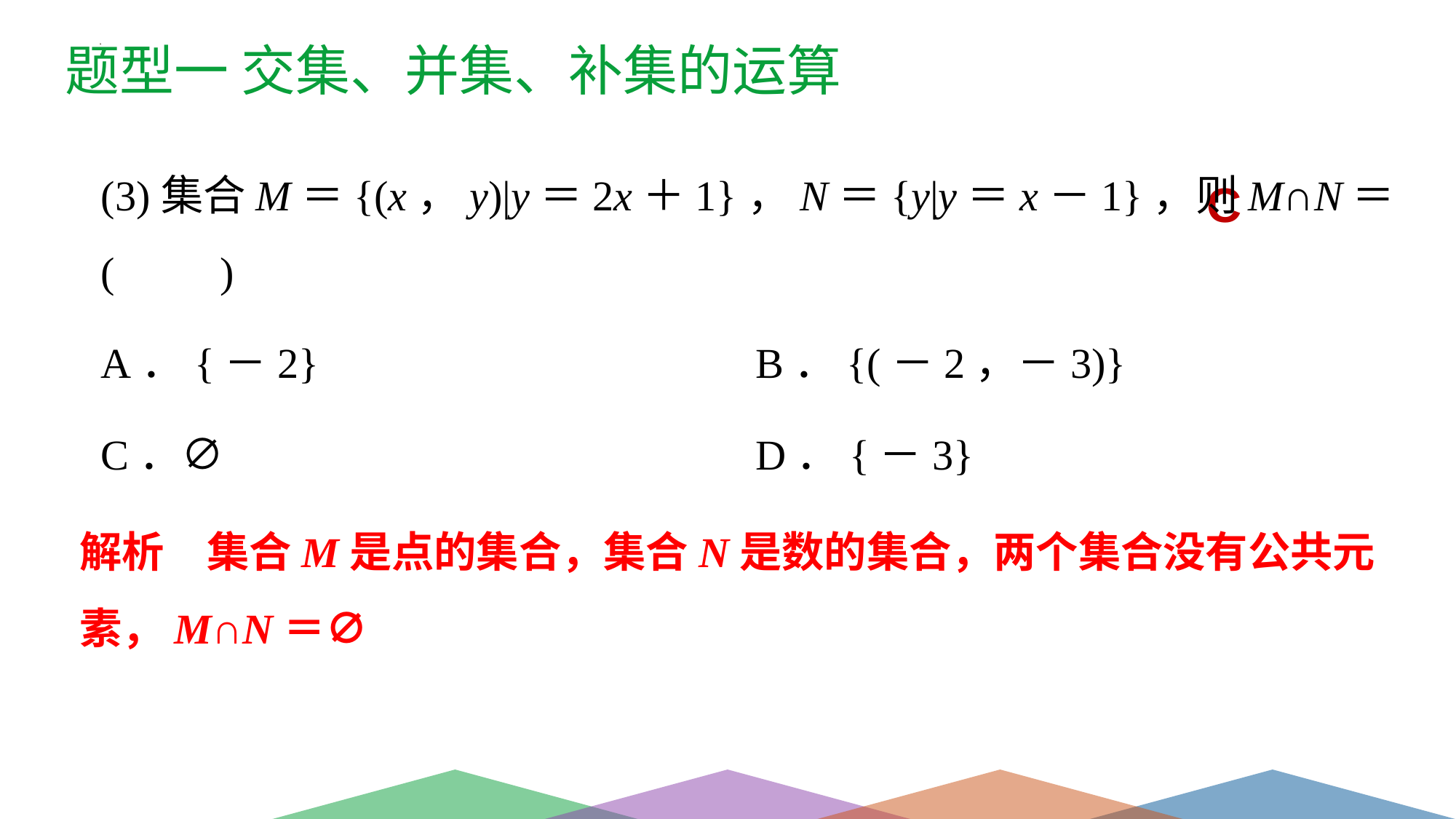

题型一 交集、并集、补集的运算

(3)集合M＝{(x，y)|y＝2x＋1}，N＝{y|y＝x－1}，则M∩N＝(　　)
A．{－2}　				B．{(－2，－3)}
C．∅　					D．{－3}
C
解析　集合M是点的集合，集合N是数的集合，两个集合没有公共元素，M∩N＝∅